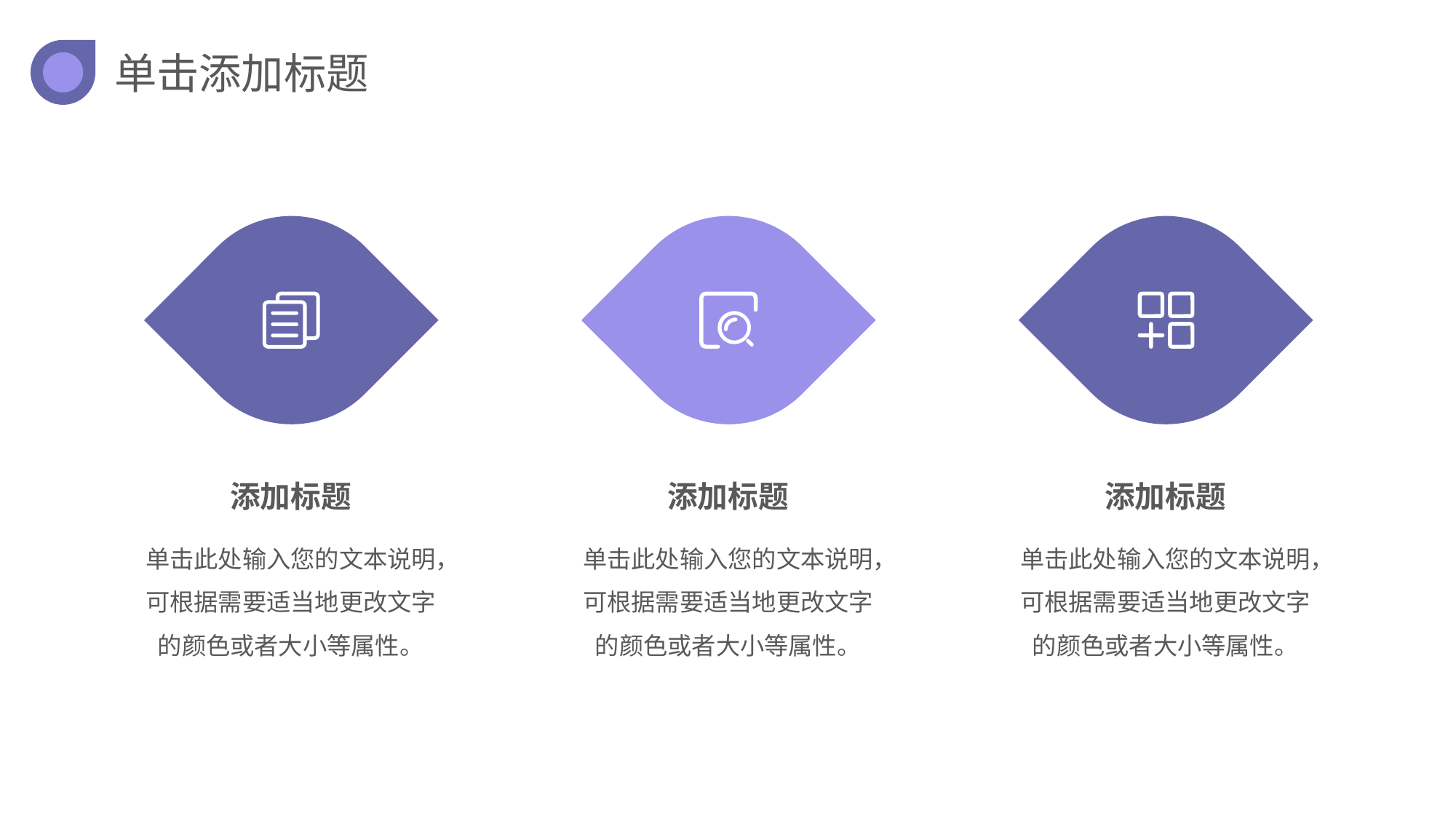

单击添加标题

添加标题
单击此处输入您的文本说明，可根据需要适当地更改文字的颜色或者大小等属性。
添加标题
单击此处输入您的文本说明，可根据需要适当地更改文字的颜色或者大小等属性。
添加标题
单击此处输入您的文本说明，可根据需要适当地更改文字的颜色或者大小等属性。